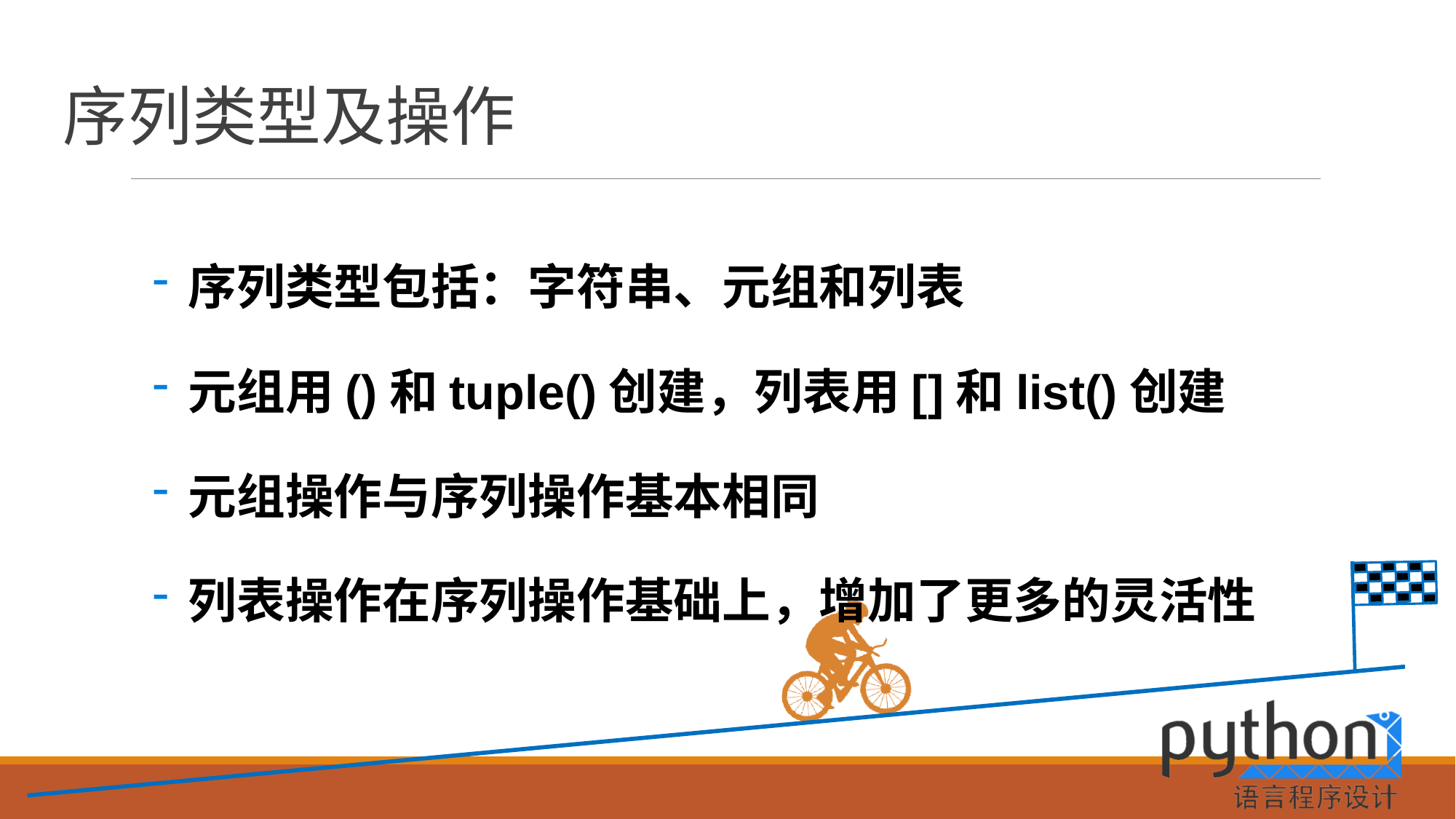

# 序列类型及操作
序列类型包括：字符串、元组和列表
元组用()和tuple()创建，列表用[]和list()创建
元组操作与序列操作基本相同
列表操作在序列操作基础上，增加了更多的灵活性